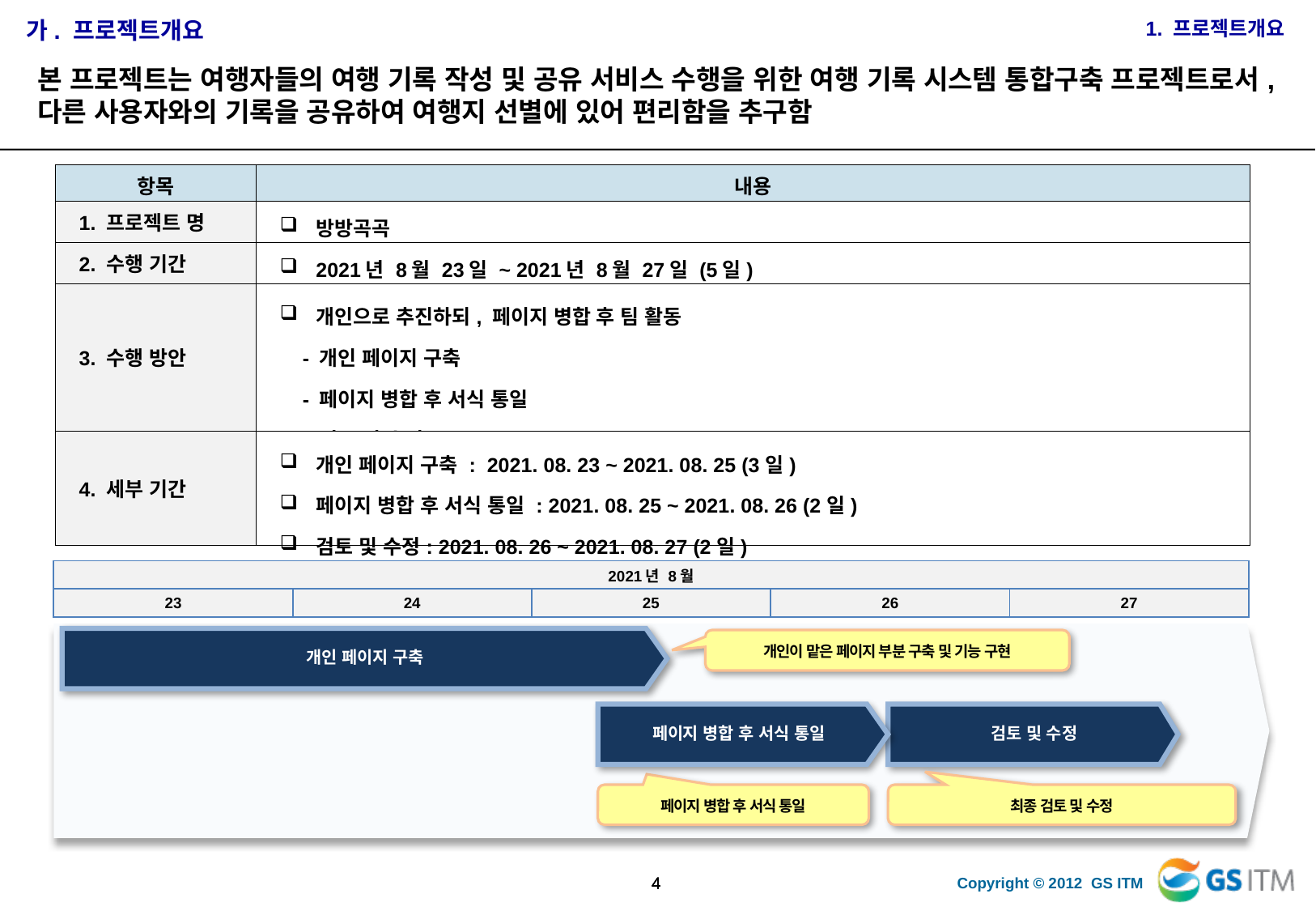

가. 프로젝트개요
1. 프로젝트개요
본 프로젝트는 여행자들의 여행 기록 작성 및 공유 서비스 수행을 위한 여행 기록 시스템 통합구축 프로젝트로서, 다른 사용자와의 기록을 공유하여 여행지 선별에 있어 편리함을 추구함
| 항목 | 내용 |
| --- | --- |
| 1. 프로젝트 명 | 방방곡곡 |
| 2. 수행 기간 | 2021년 8월 23일 ~ 2021년 8월 27일 (5일) |
| 3. 수행 방안 | 개인으로 추진하되, 페이지 병합 후 팀 활동 - 개인 페이지 구축 - 페이지 병합 후 서식 통일 - 검토 및 수정 |
| 4. 세부 기간 | 개인 페이지 구축 : 2021. 08. 23 ~ 2021. 08. 25 (3일) 페이지 병합 후 서식 통일 : 2021. 08. 25 ~ 2021. 08. 26 (2일) 검토 및 수정: 2021. 08. 26 ~ 2021. 08. 27 (2일) |
| 2021년 8월 |  |  |  |  |
| --- | --- | --- | --- | --- |
| 23 | 24 | 25 | 26 | 27 |

개인 페이지 구축
개인이 맡은 페이지 부분 구축 및 기능 구현
페이지 병합 후 서식 통일
검토 및 수정
페이지 병합 후 서식 통일
최종 검토 및 수정
4
4
4